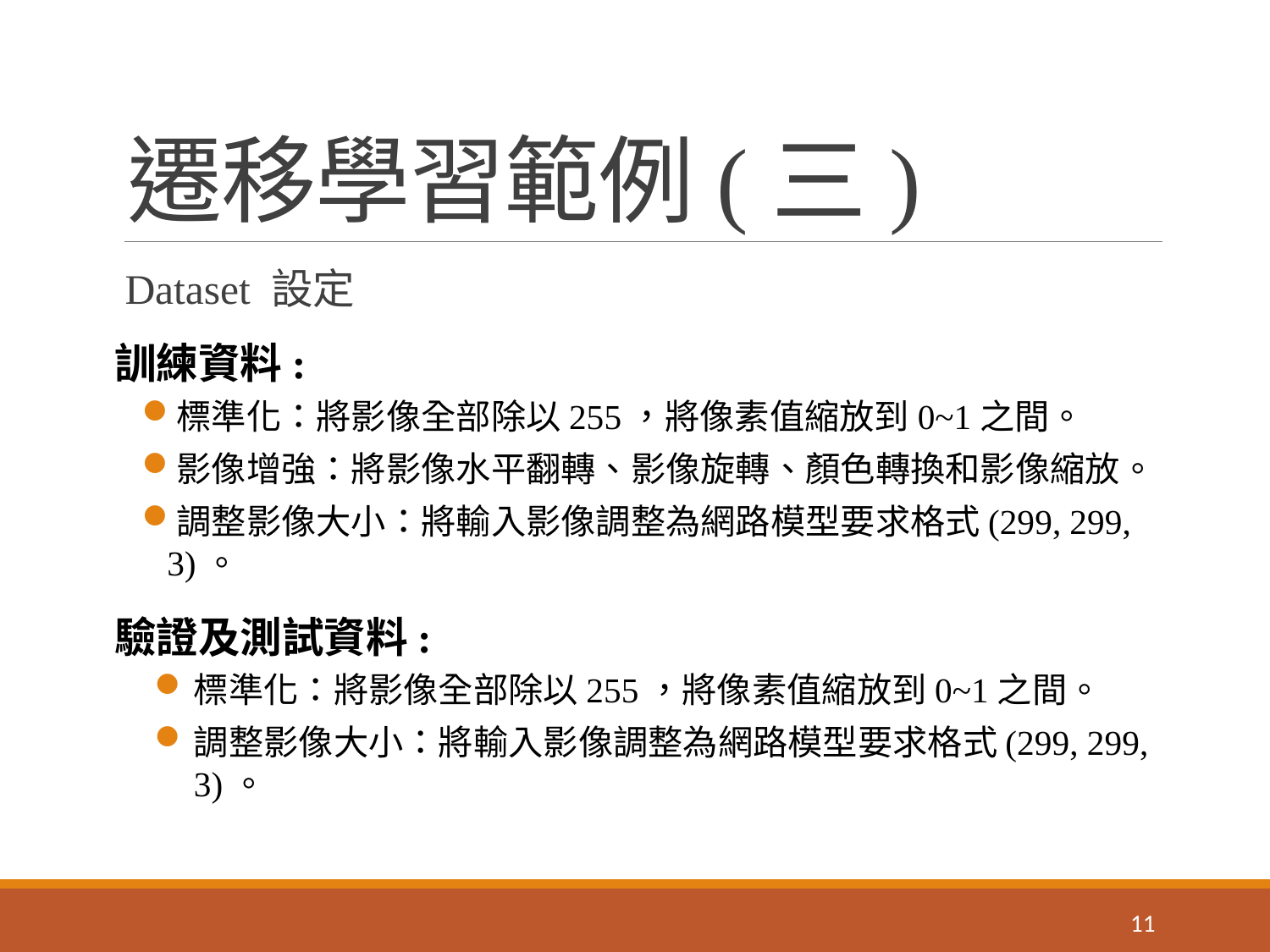

# 遷移學習範例(三)
 Dataset 設定
訓練資料:
標準化：將影像全部除以255，將像素值縮放到0~1之間。
影像增強：將影像水平翻轉、影像旋轉、顏色轉換和影像縮放。
調整影像大小：將輸入影像調整為網路模型要求格式(299, 299, 3)。
驗證及測試資料:
標準化：將影像全部除以255，將像素值縮放到0~1之間。
調整影像大小：將輸入影像調整為網路模型要求格式(299, 299, 3)。

11